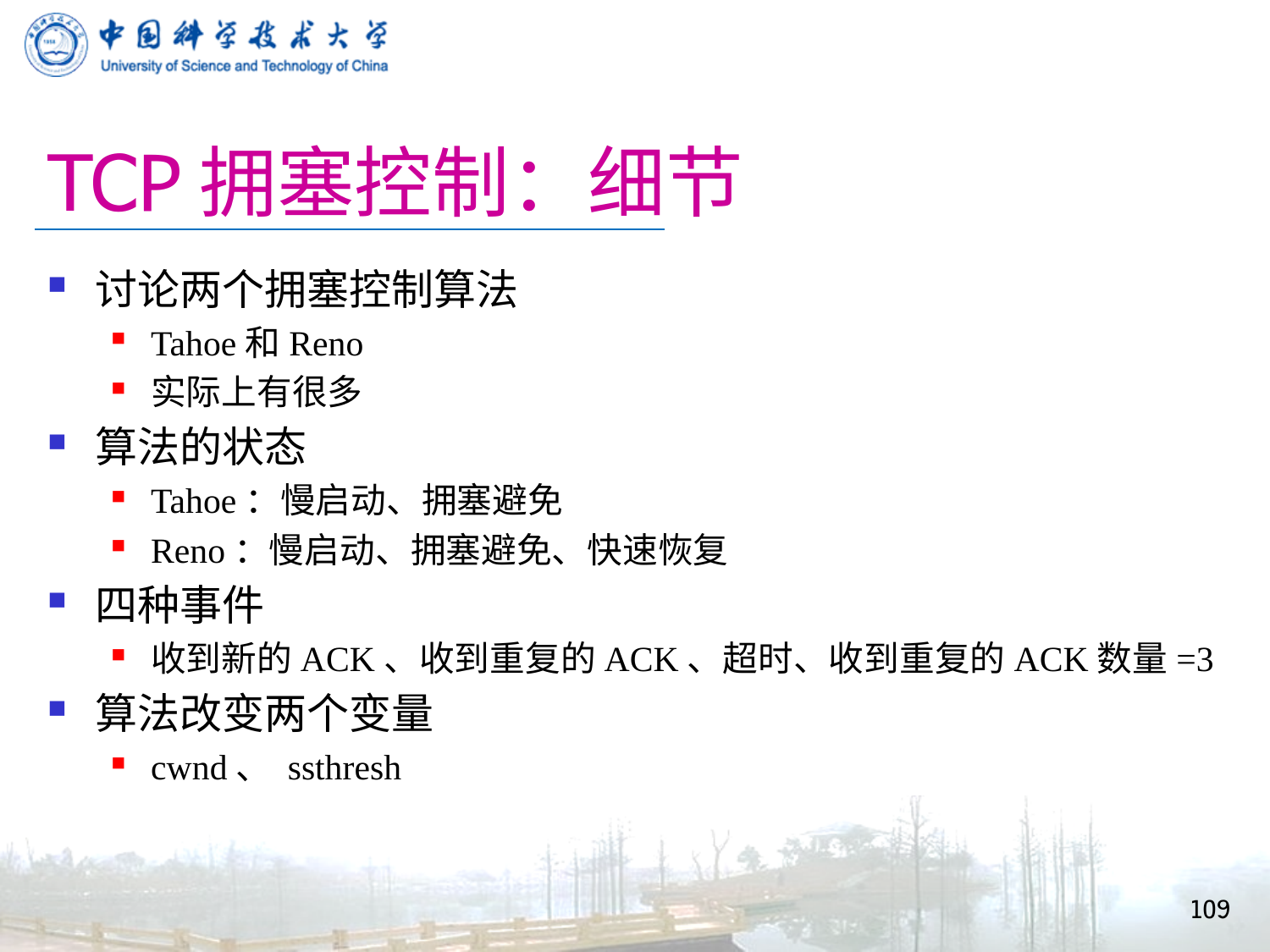

# TCP拥塞控制：细节
讨论两个拥塞控制算法
Tahoe和Reno
实际上有很多
算法的状态
Tahoe：慢启动、拥塞避免
Reno：慢启动、拥塞避免、快速恢复
四种事件
收到新的ACK、收到重复的ACK、超时、收到重复的ACK数量=3
算法改变两个变量
cwnd、 ssthresh
109